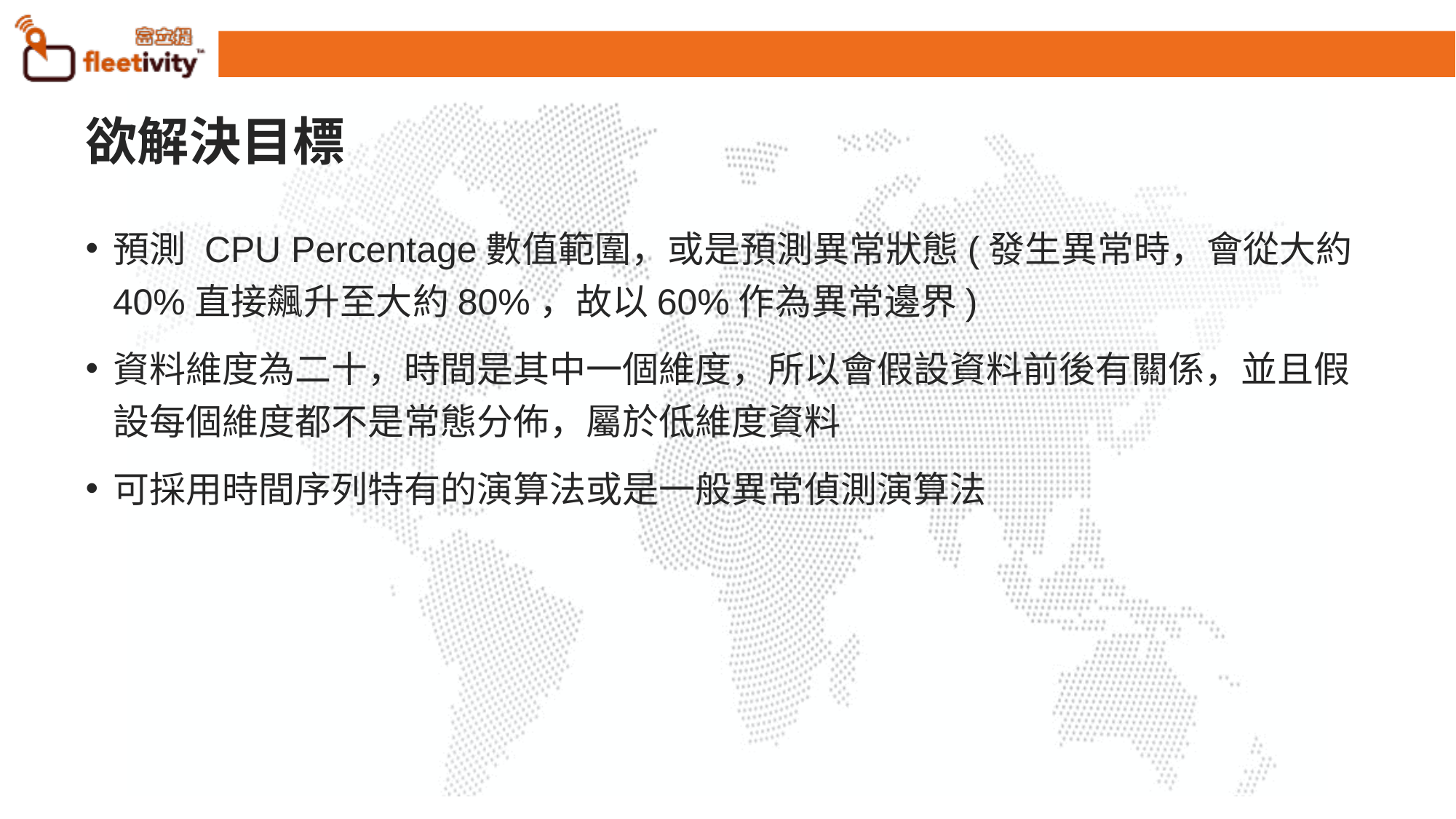

# 欲解決目標
預測 CPU Percentage數值範圍，或是預測異常狀態(發生異常時，會從大約40%直接飆升至大約80%，故以60%作為異常邊界)
資料維度為二十，時間是其中一個維度，所以會假設資料前後有關係，並且假設每個維度都不是常態分佈，屬於低維度資料
可採用時間序列特有的演算法或是一般異常偵測演算法